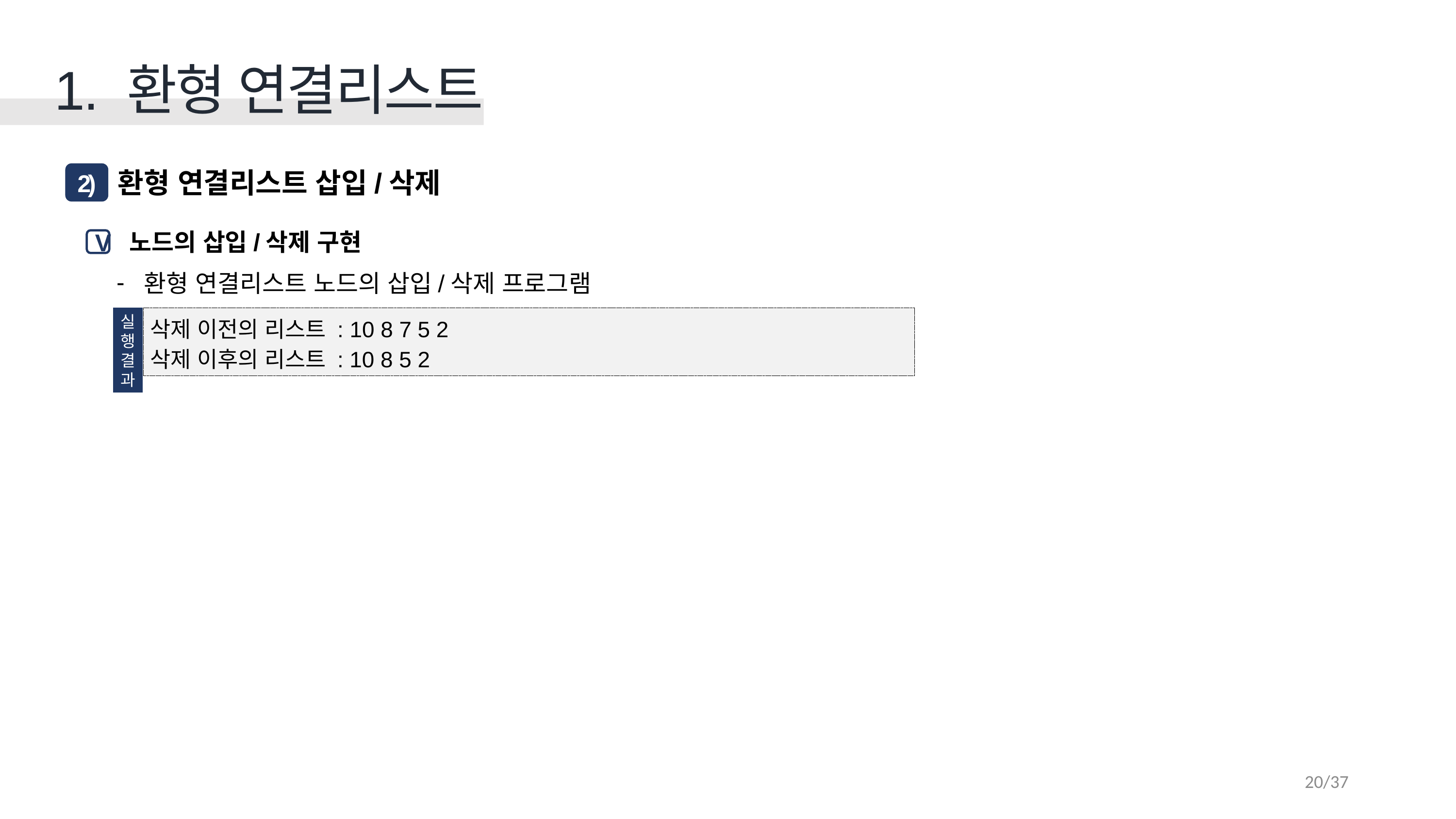

1. 환형 연결리스트

 환형 연결리스트 삽입/삭제
2)
 노드의 삽입/삭제 구현

환형 연결리스트 노드의 삽입/삭제 프로그램

V
실
행
결
과
삭제 이전의 리스트 : 10 8 7 5 2
삭제 이후의 리스트 : 10 8 5 2
20/37